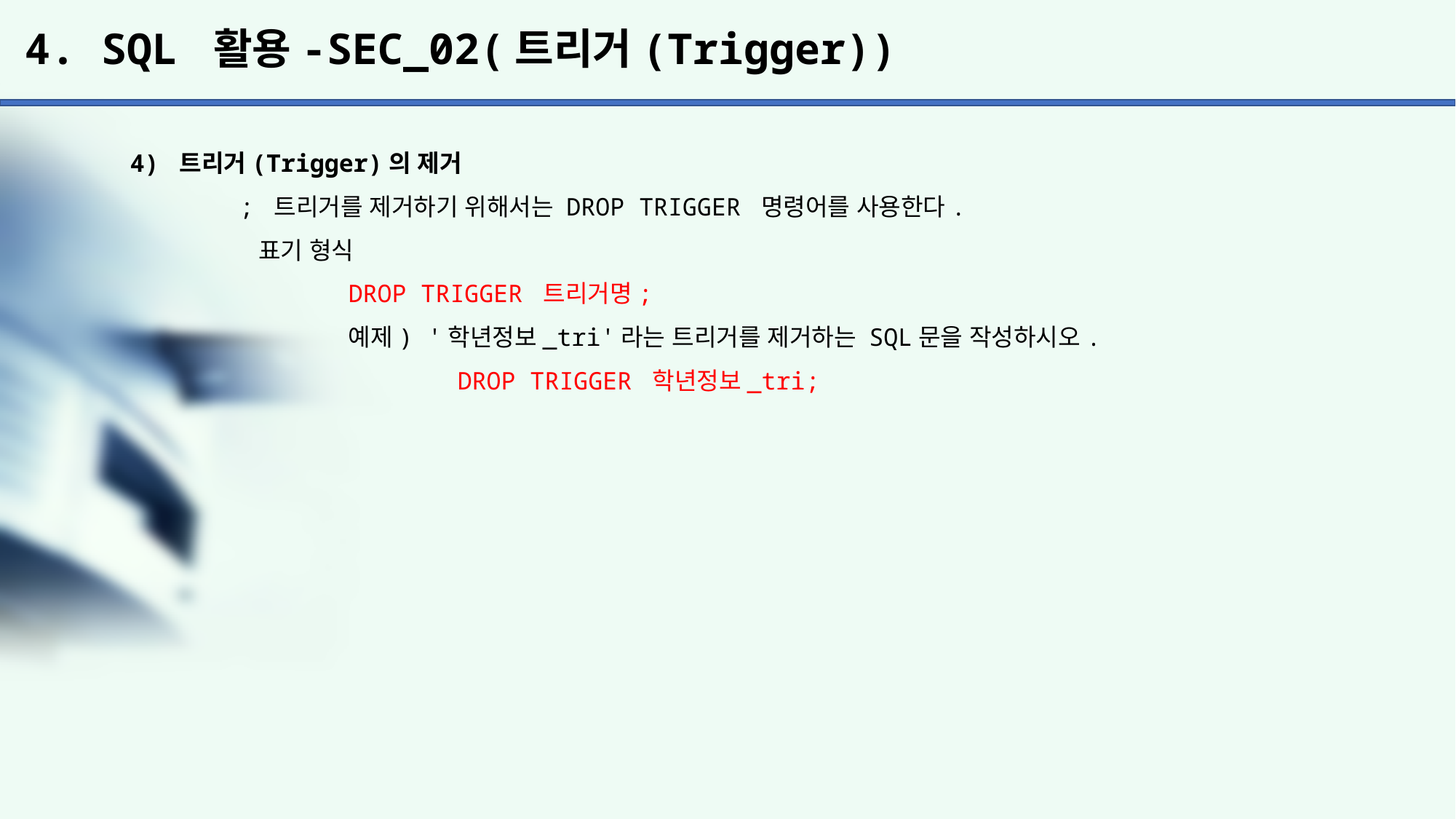

# 4. SQL 활용-SEC_02(트리거(Trigger))
4) 트리거(Trigger)의 제거
	; 트리거를 제거하기 위해서는 DROP TRIGGER 명령어를 사용한다.
	  표기 형식
		DROP TRIGGER 트리거명;
		예제) '학년정보_tri'라는 트리거를 제거하는 SQL문을 작성하시오.
			DROP TRIGGER 학년정보_tri;